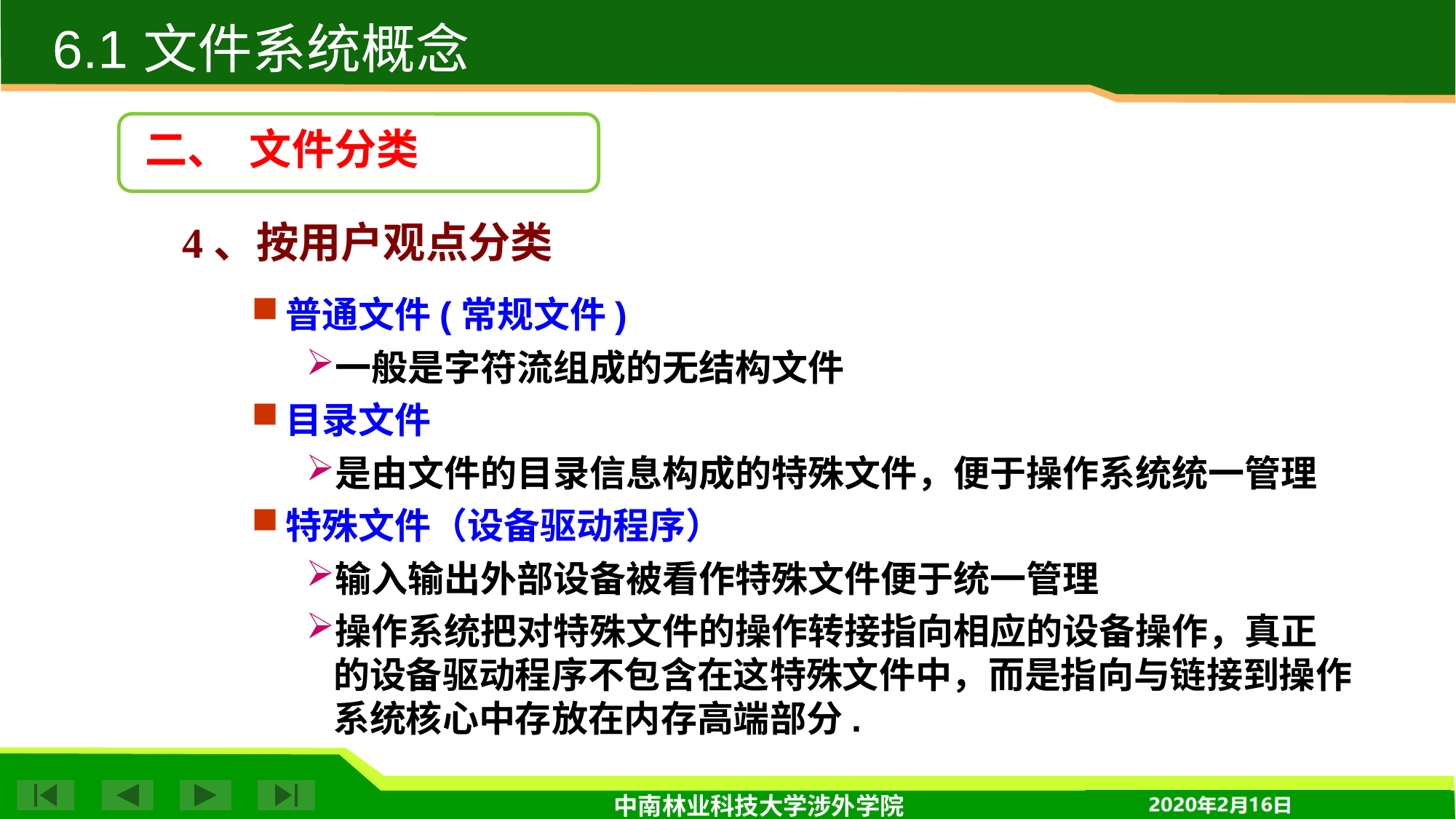

6.1 文件系统概念

二、  文件分类
4、按用户观点分类
普通文件(常规文件)
一般是字符流组成的无结构文件
目录文件
是由文件的目录信息构成的特殊文件，便于操作系统统一管理
特殊文件（设备驱动程序）
输入输出外部设备被看作特殊文件便于统一管理
操作系统把对特殊文件的操作转接指向相应的设备操作，真正的设备驱动程序不包含在这特殊文件中，而是指向与链接到操作系统核心中存放在内存高端部分.